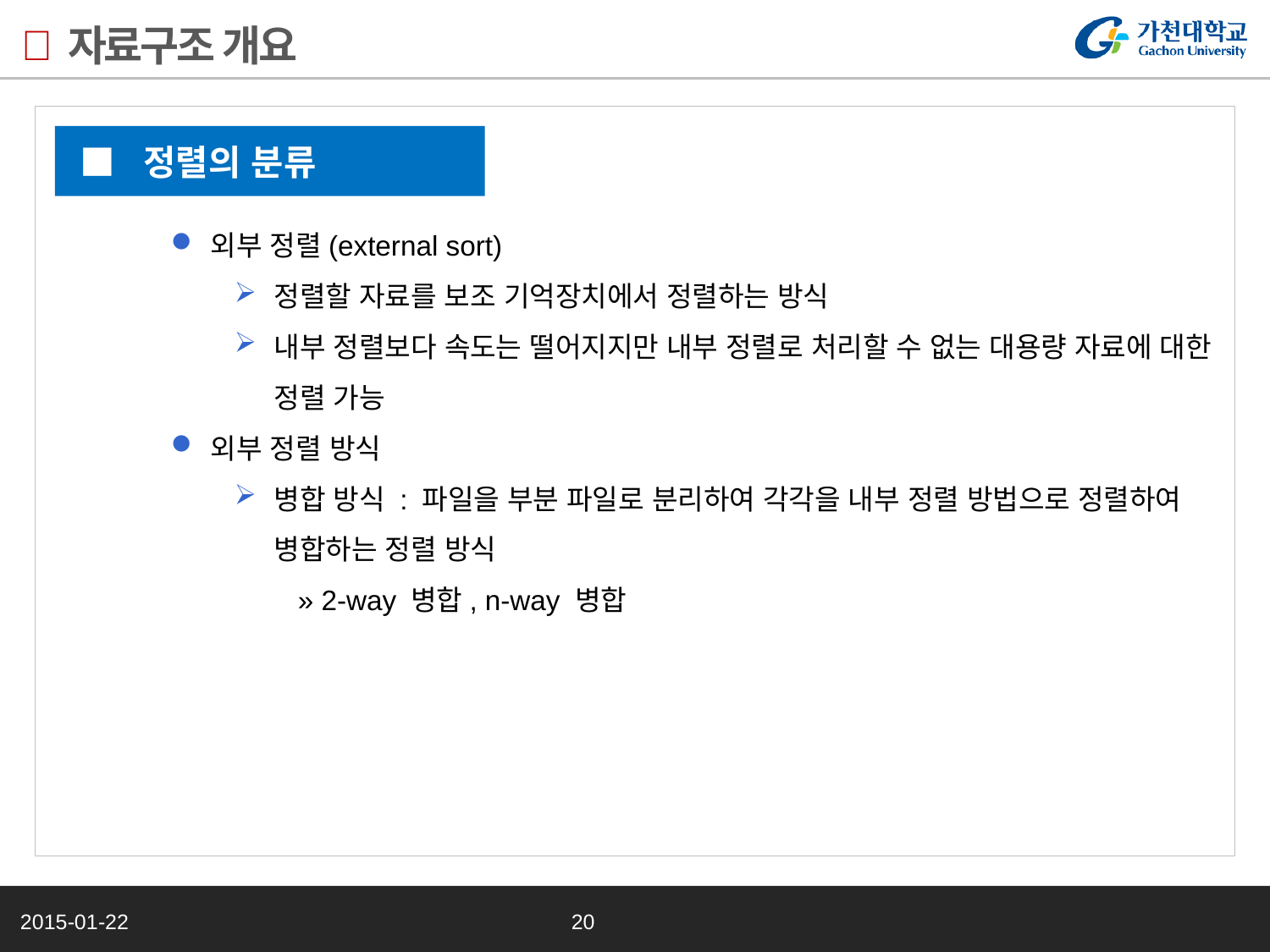

# 자료구조 개요

■  정렬의 분류
외부 정렬(external sort)
정렬할 자료를 보조 기억장치에서 정렬하는 방식
내부 정렬보다 속도는 떨어지지만 내부 정렬로 처리할 수 없는 대용량 자료에 대한 정렬 가능
외부 정렬 방식
병합 방식 : 파일을 부분 파일로 분리하여 각각을 내부 정렬 방법으로 정렬하여 병합하는 정렬 방식
» 2-way 병합, n-way 병합
2015-01-22
20